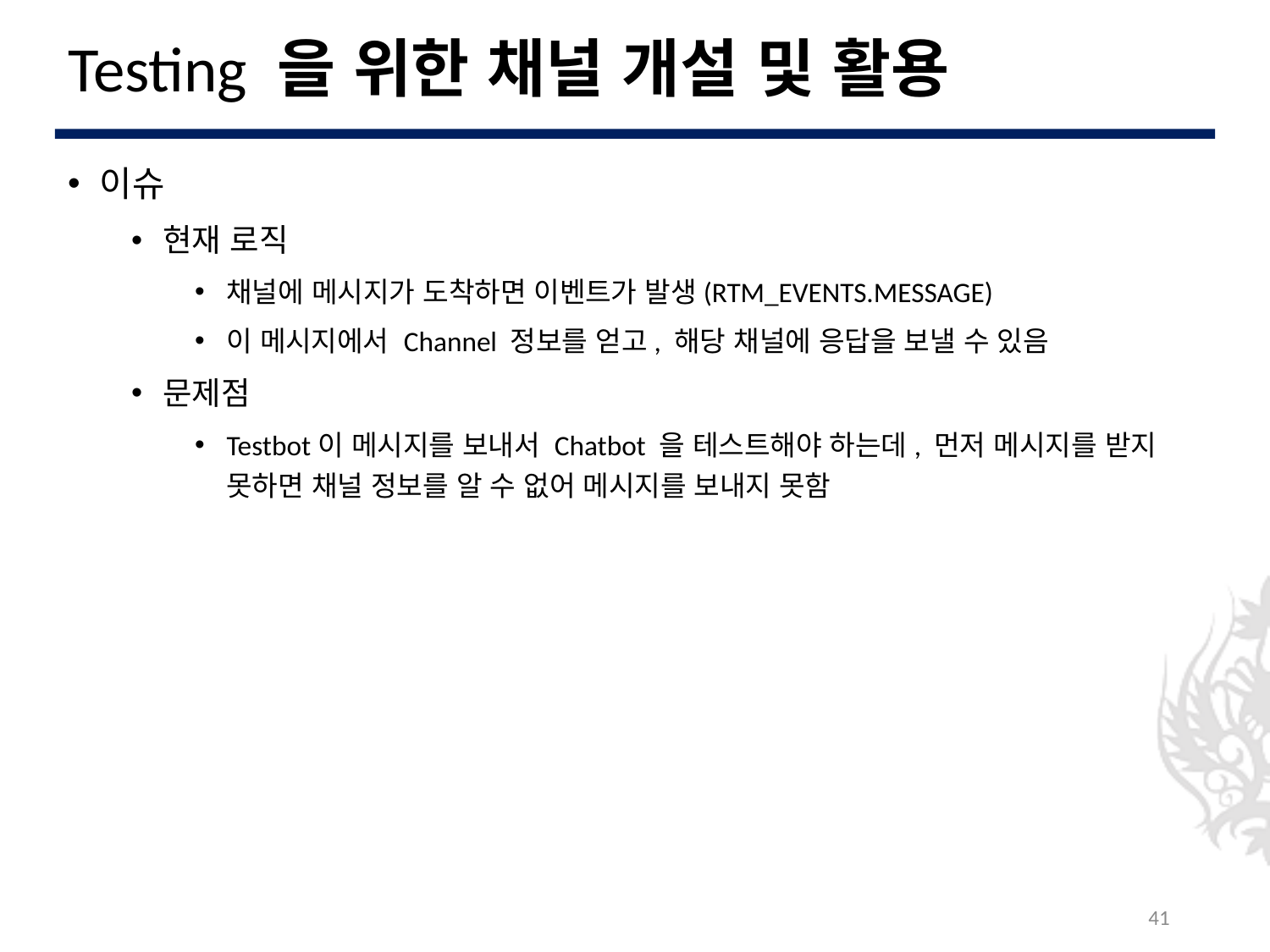

# Testing 을 위한 채널 개설 및 활용
이슈
현재 로직
채널에 메시지가 도착하면 이벤트가 발생(RTM_EVENTS.MESSAGE)
이 메시지에서 Channel 정보를 얻고, 해당 채널에 응답을 보낼 수 있음
문제점
Testbot이 메시지를 보내서 Chatbot 을 테스트해야 하는데, 먼저 메시지를 받지 못하면 채널 정보를 알 수 없어 메시지를 보내지 못함
41